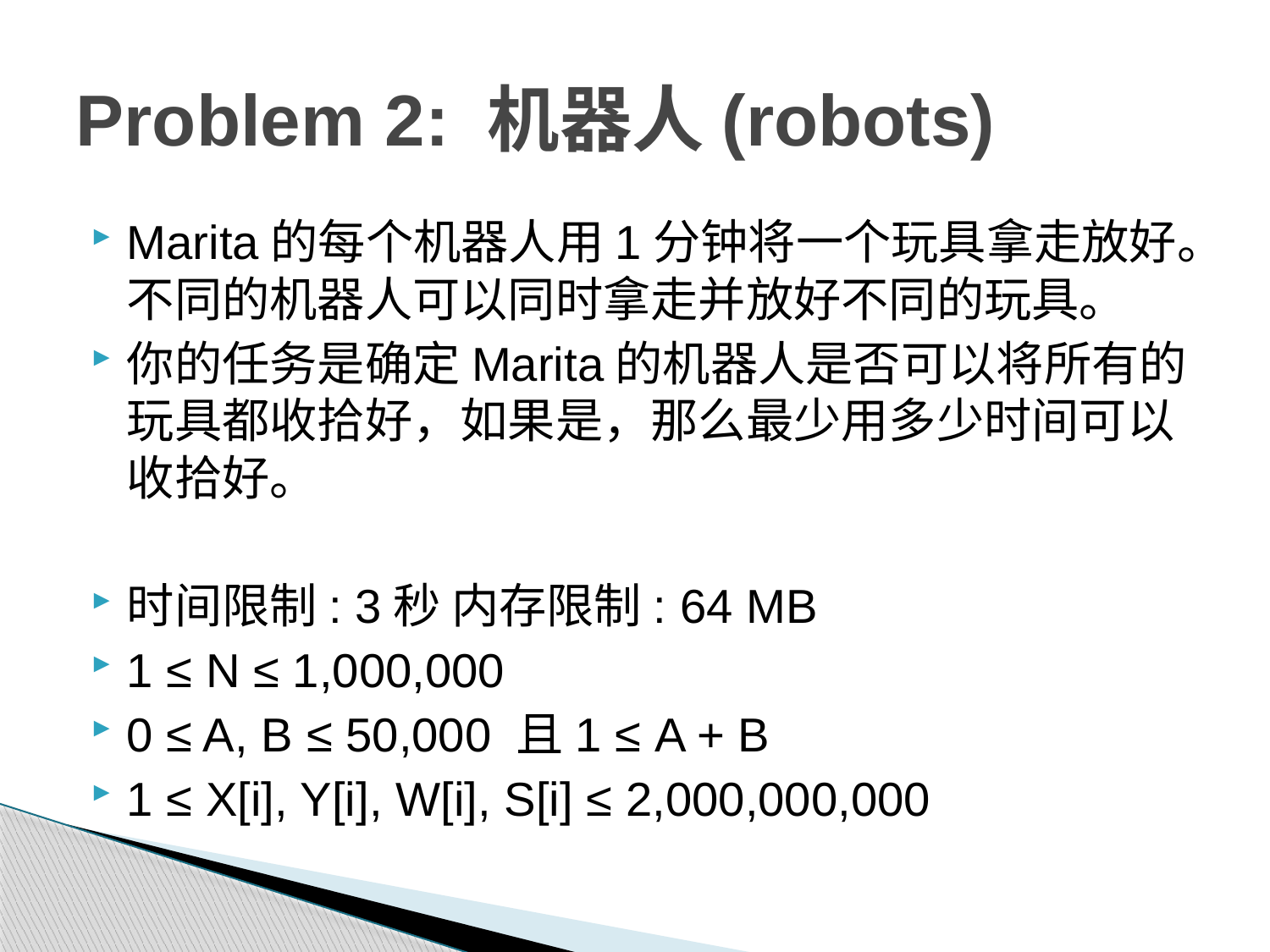

# Problem 2: 机器人(robots)
Marita的每个机器人用1分钟将一个玩具拿走放好。不同的机器人可以同时拿走并放好不同的玩具。
你的任务是确定Marita的机器人是否可以将所有的玩具都收拾好，如果是，那么最少用多少时间可以收拾好。

时间限制: 3秒 内存限制: 64 MB
1 ≤ N ≤ 1,000,000
0 ≤ A, B ≤ 50,000 且1 ≤ A + B
1 ≤ X[i], Y[i], W[i], S[i] ≤ 2,000,000,000